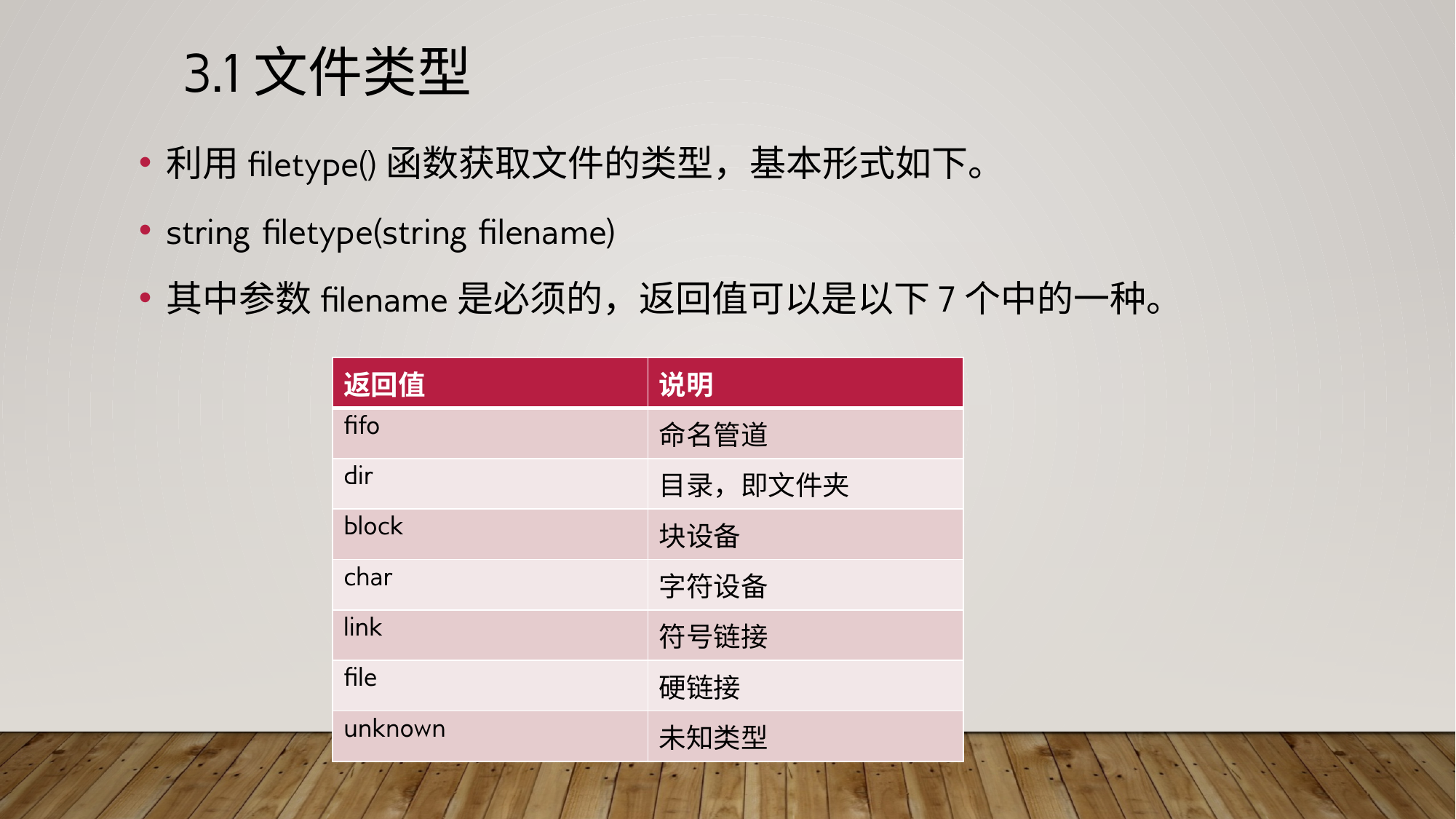

# 3.1文件类型
利用filetype()函数获取文件的类型，基本形式如下。
string filetype(string filename)
其中参数filename是必须的，返回值可以是以下7个中的一种。
| 返回值 | 说明 |
| --- | --- |
| fifo | 命名管道 |
| dir | 目录，即文件夹 |
| block | 块设备 |
| char | 字符设备 |
| link | 符号链接 |
| file | 硬链接 |
| unknown | 未知类型 |